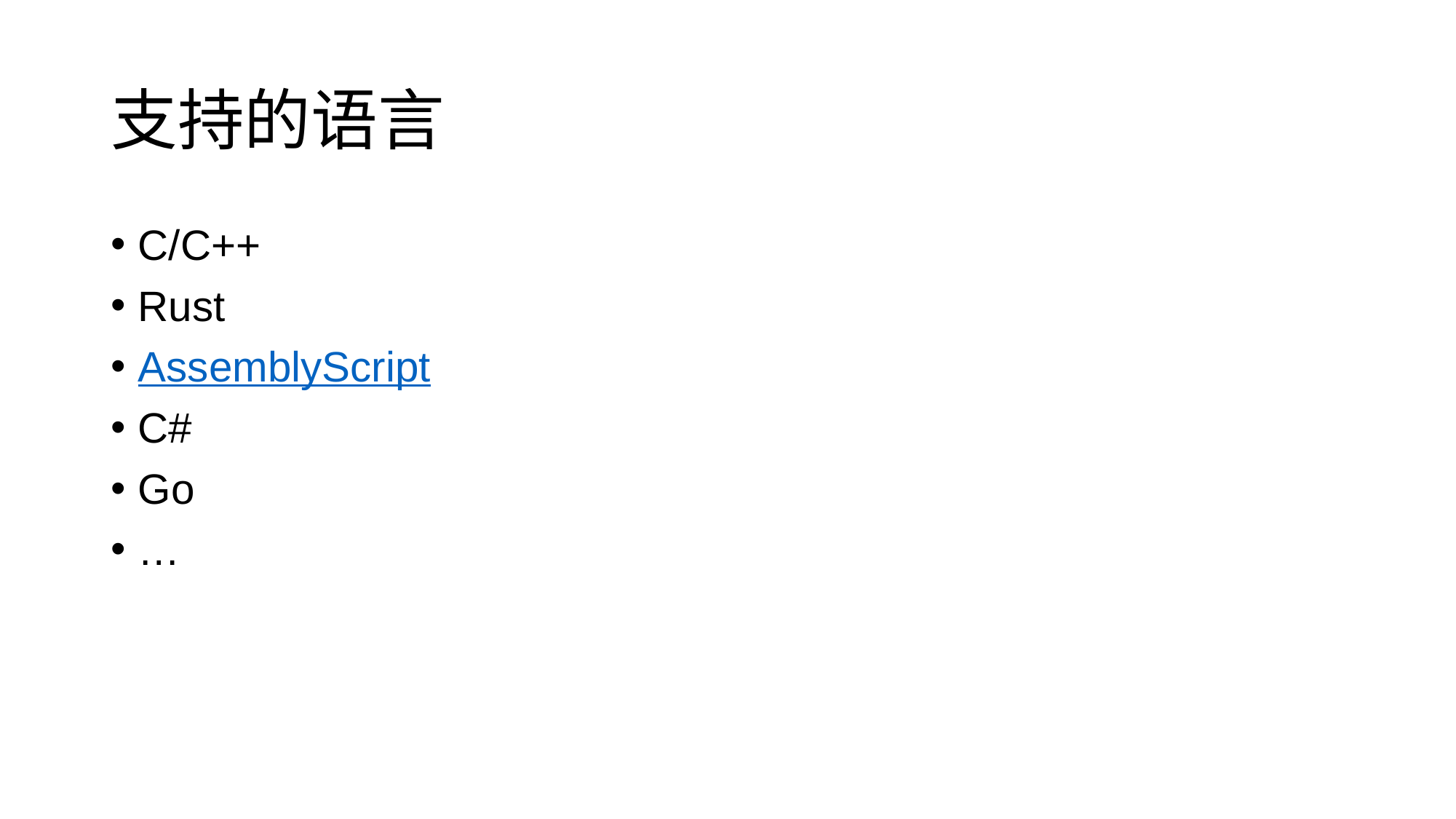

# 支持的语言
C/C++
Rust
AssemblyScript
C#
Go
…